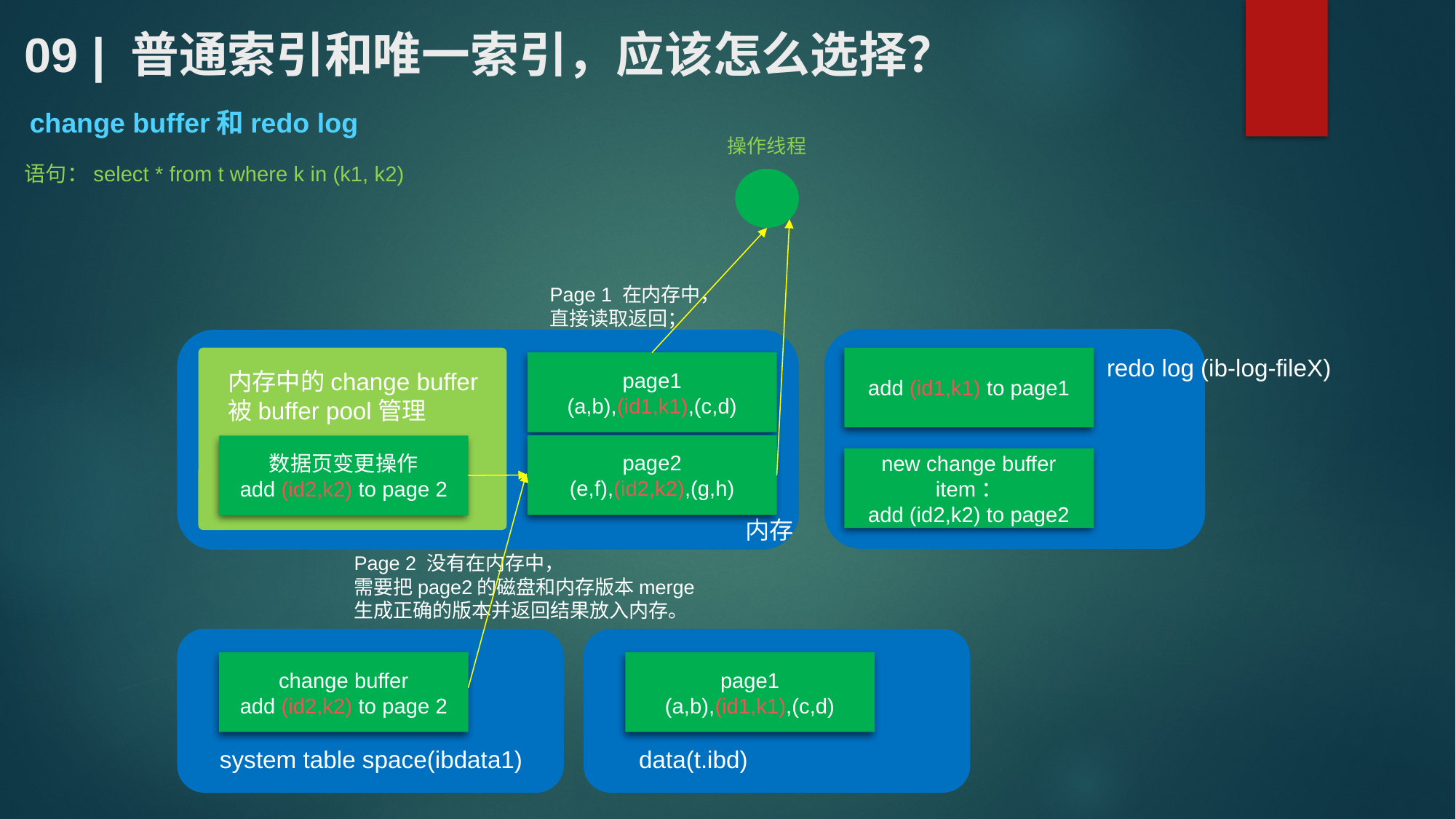

# 09 | 普通索引和唯一索引，应该怎么选择？
change buffer和redo log
操作线程
语句：select * from t where k in (k1, k2)

Page 1 在内存中，
直接读取返回；

redo log (ib-log-fileX)

add (id1,k1) to page1
page1
(a,b),(id1,k1),(c,d)
内存中的change buffer
被buffer pool管理
page2
(e,f),(id2,k2),(g,h)
数据页变更操作
add (id2,k2) to page 2
new change buffer item：
add (id2,k2) to page2
内存
Page 2 没有在内存中，
需要把page2的磁盘和内存版本merge
生成正确的版本并返回结果放入内存。

change buffer
add (id2,k2) to page 2
page1
(a,b),(id1,k1),(c,d)
system table space(ibdata1)
data(t.ibd)